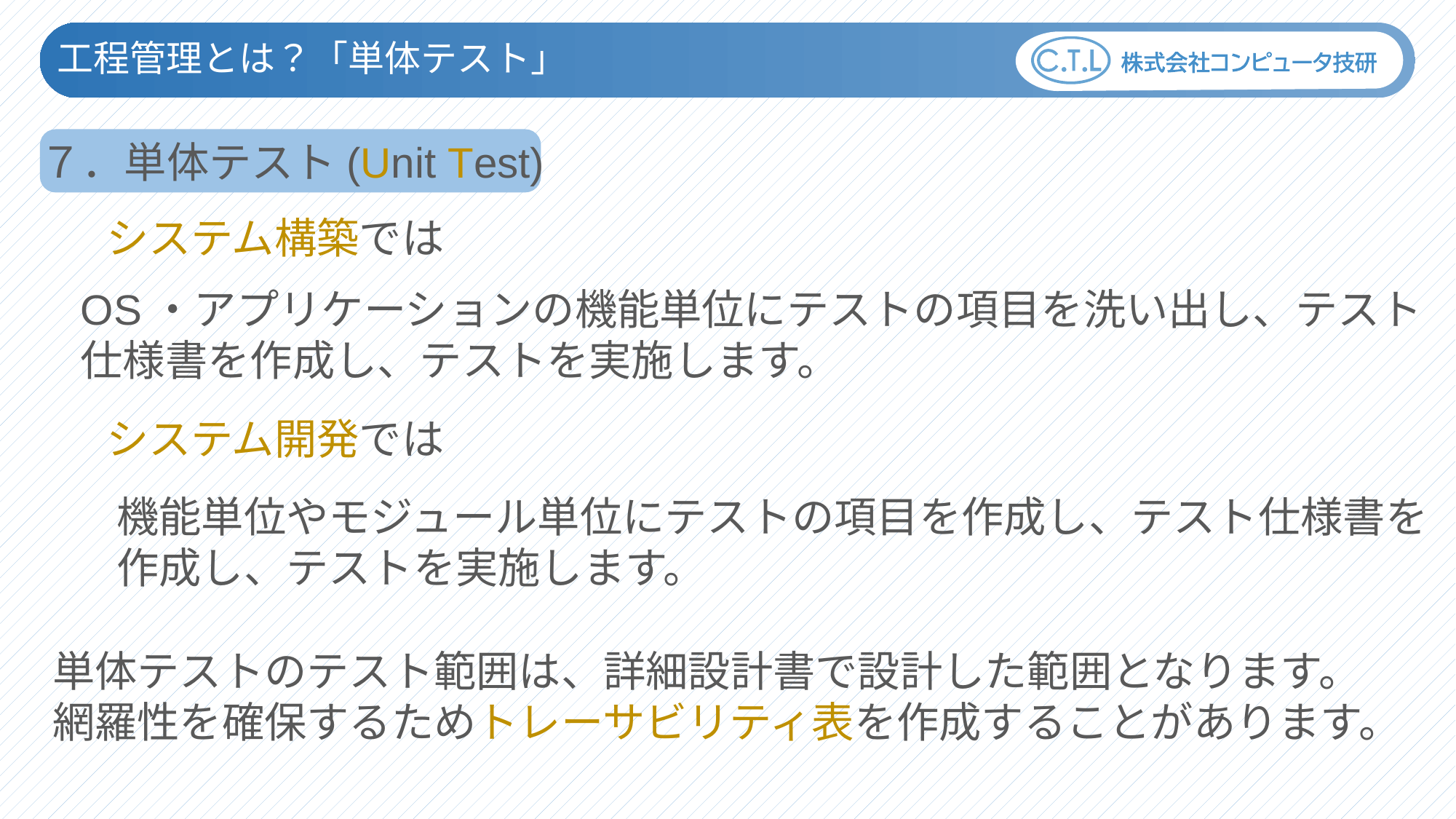

工程管理とは？「単体テスト」

７．単体テスト(Unit Test)
システム構築では
OS・アプリケーションの機能単位にテストの項目を洗い出し、テスト
仕様書を作成し、テストを実施します。
システム開発では
機能単位やモジュール単位にテストの項目を作成し、テスト仕様書を
作成し、テストを実施します。
単体テストのテスト範囲は、詳細設計書で設計した範囲となります。
網羅性を確保するためトレーサビリティ表を作成することがあります。